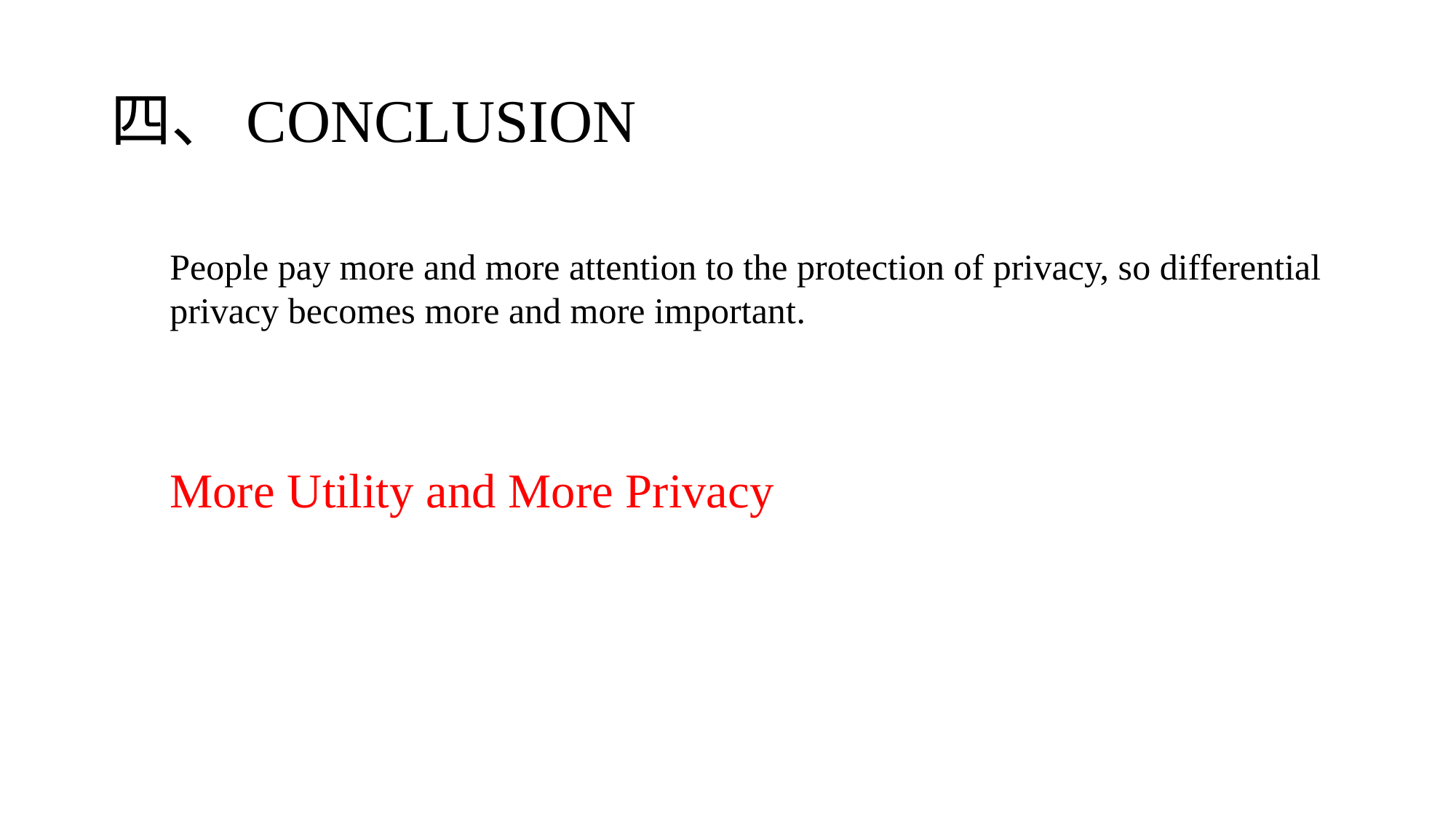

# 四、CONCLUSION
People pay more and more attention to the protection of privacy, so differential privacy becomes more and more important.
More Utility and More Privacy